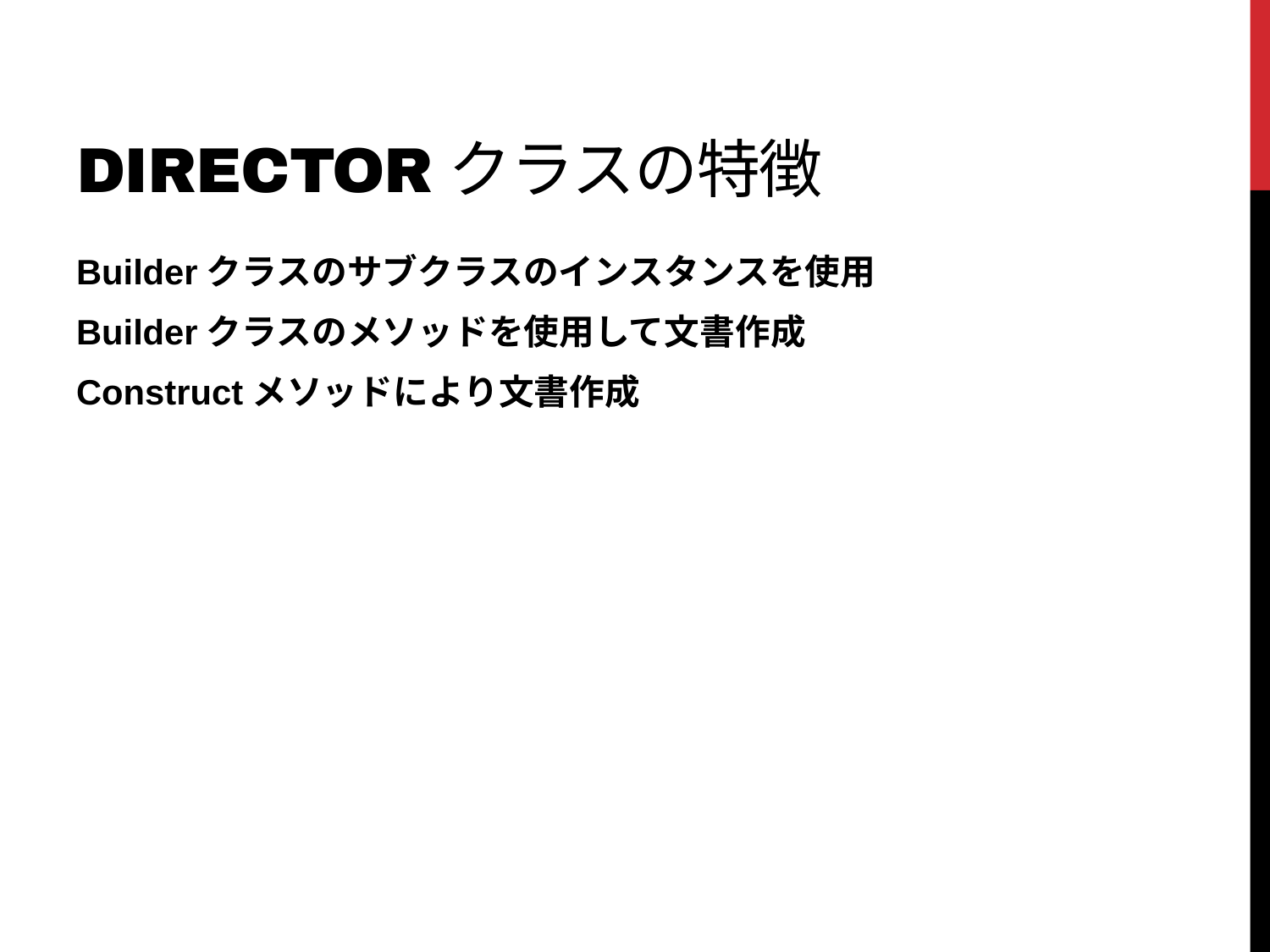

# Directorクラスの特徴
Builderクラスのサブクラスのインスタンスを使用
Builderクラスのメソッドを使用して文書作成
Constructメソッドにより文書作成